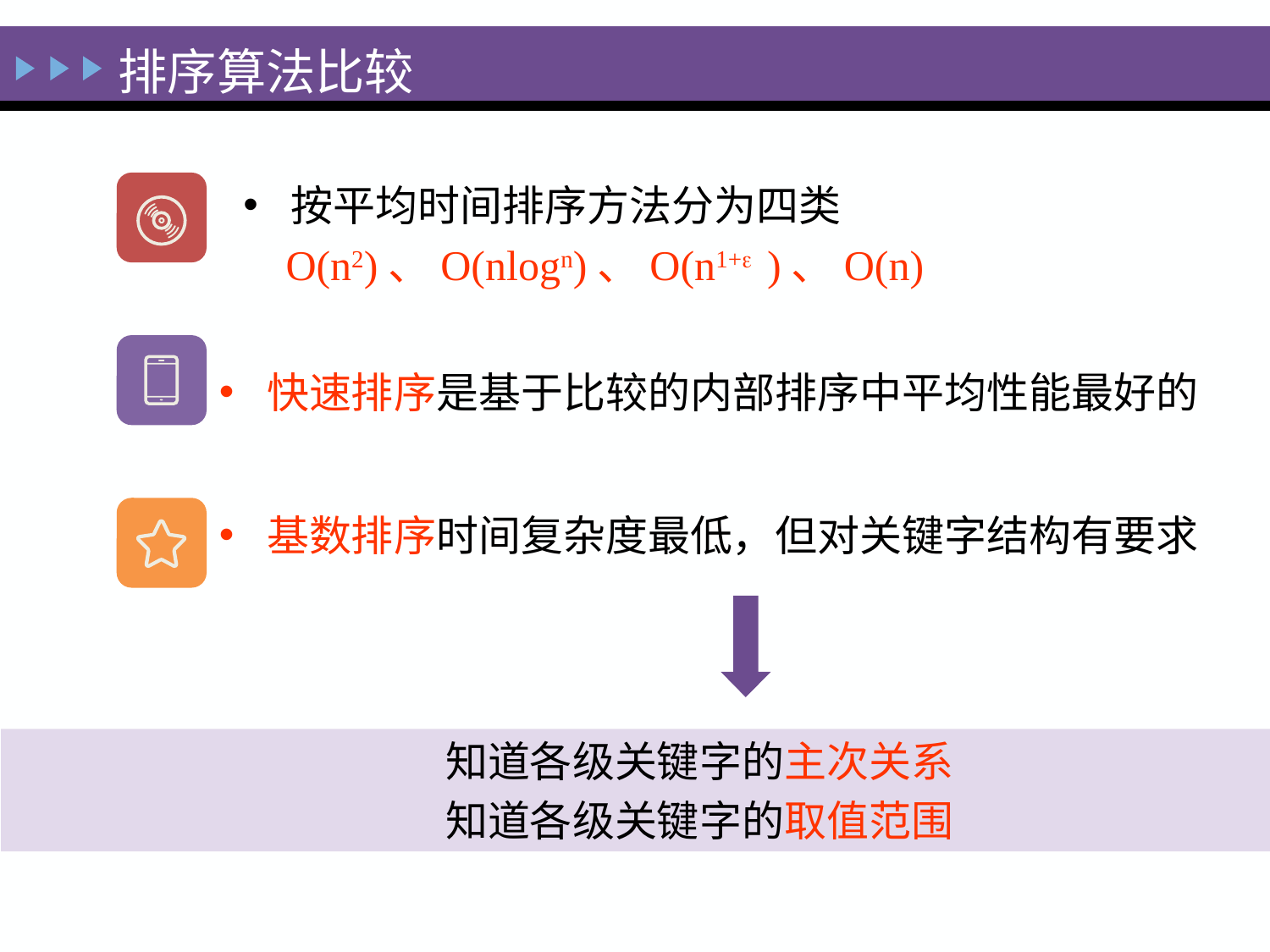

排序算法比较
按平均时间排序方法分为四类
    O(n2)、O(nlogn)、O(n1+ε )、O(n)

快速排序是基于比较的内部排序中平均性能最好的

基数排序时间复杂度最低，但对关键字结构有要求

知道各级关键字的主次关系
知道各级关键字的取值范围